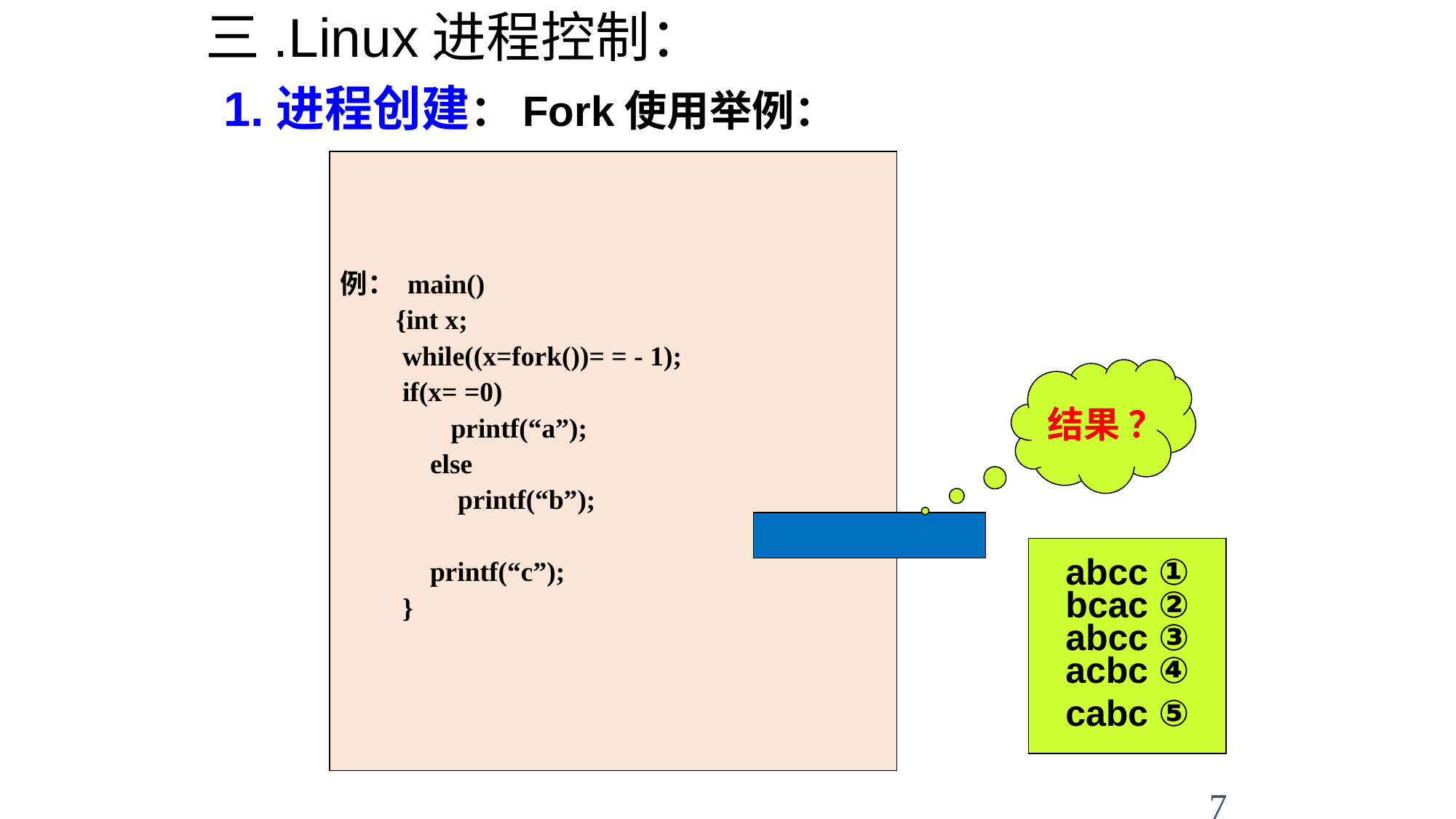

# 三.Linux进程控制：
1.进程创建：Fork使用举例：
例： main()
        {int x;
         while((x=fork())= = - 1);
         if(x= =0)
                printf(“a”);
             else
                 printf(“b”);

             printf(“c”);
         }

结果 ？

abcc ①
bcac ②
abcc ③
acbc ④
cabc ⑤
70